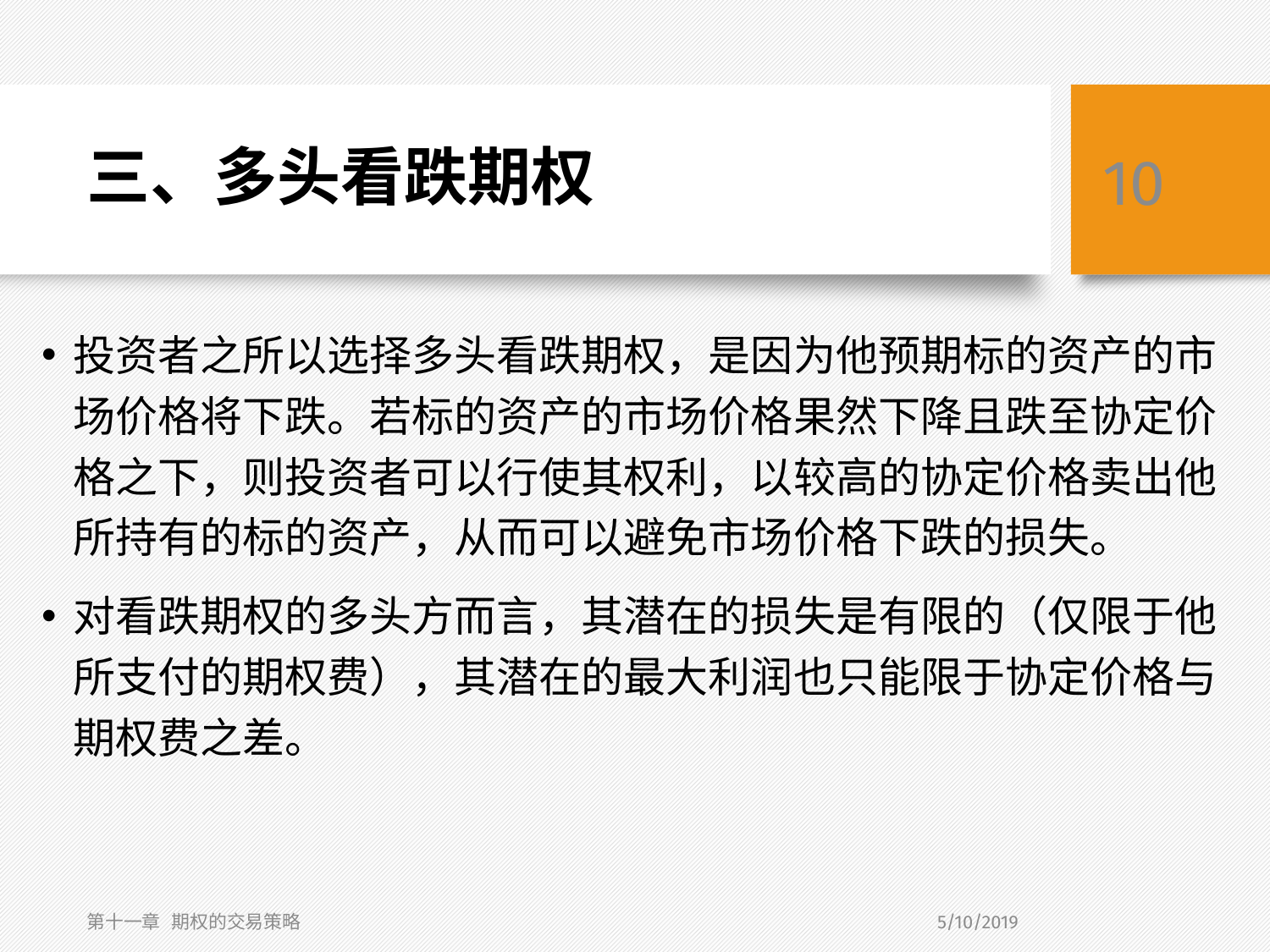

# 三、多头看跌期权
10
投资者之所以选择多头看跌期权，是因为他预期标的资产的市场价格将下跌。若标的资产的市场价格果然下降且跌至协定价格之下，则投资者可以行使其权利，以较高的协定价格卖出他所持有的标的资产，从而可以避免市场价格下跌的损失。
对看跌期权的多头方而言，其潜在的损失是有限的（仅限于他所支付的期权费），其潜在的最大利润也只能限于协定价格与期权费之差。
5/10/2019
第十一章  期权的交易策略